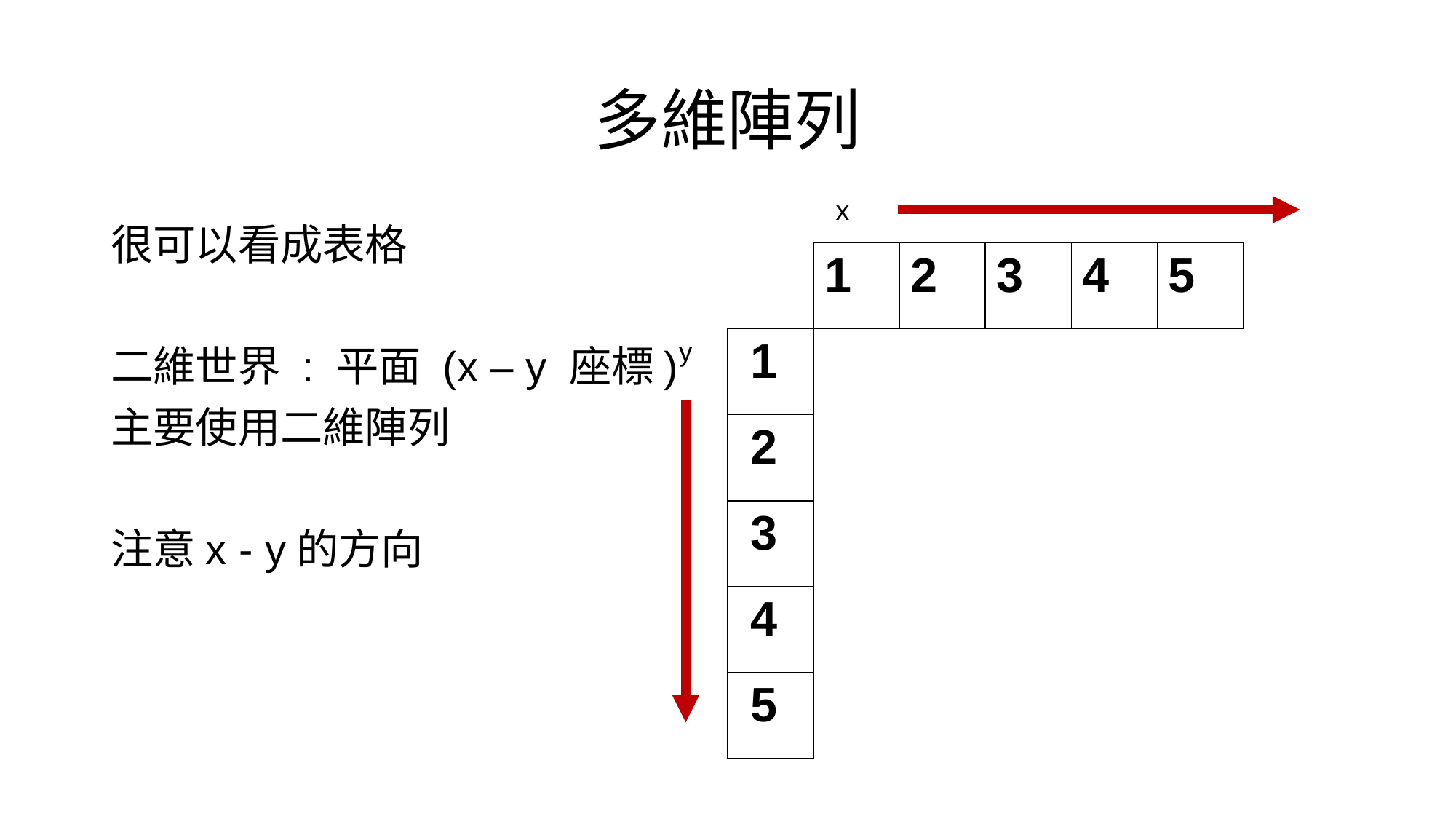

# 多維陣列
x
很可以看成表格

二維世界 : 平面 (x – y 座標)
主要使用二維陣列

注意x - y的方向

| 1 | 2 | 3 | 4 | 5 |
| --- | --- | --- | --- | --- |
y
| 1 |
| --- |
| 2 |
| 3 |
| 4 |
| 5 |